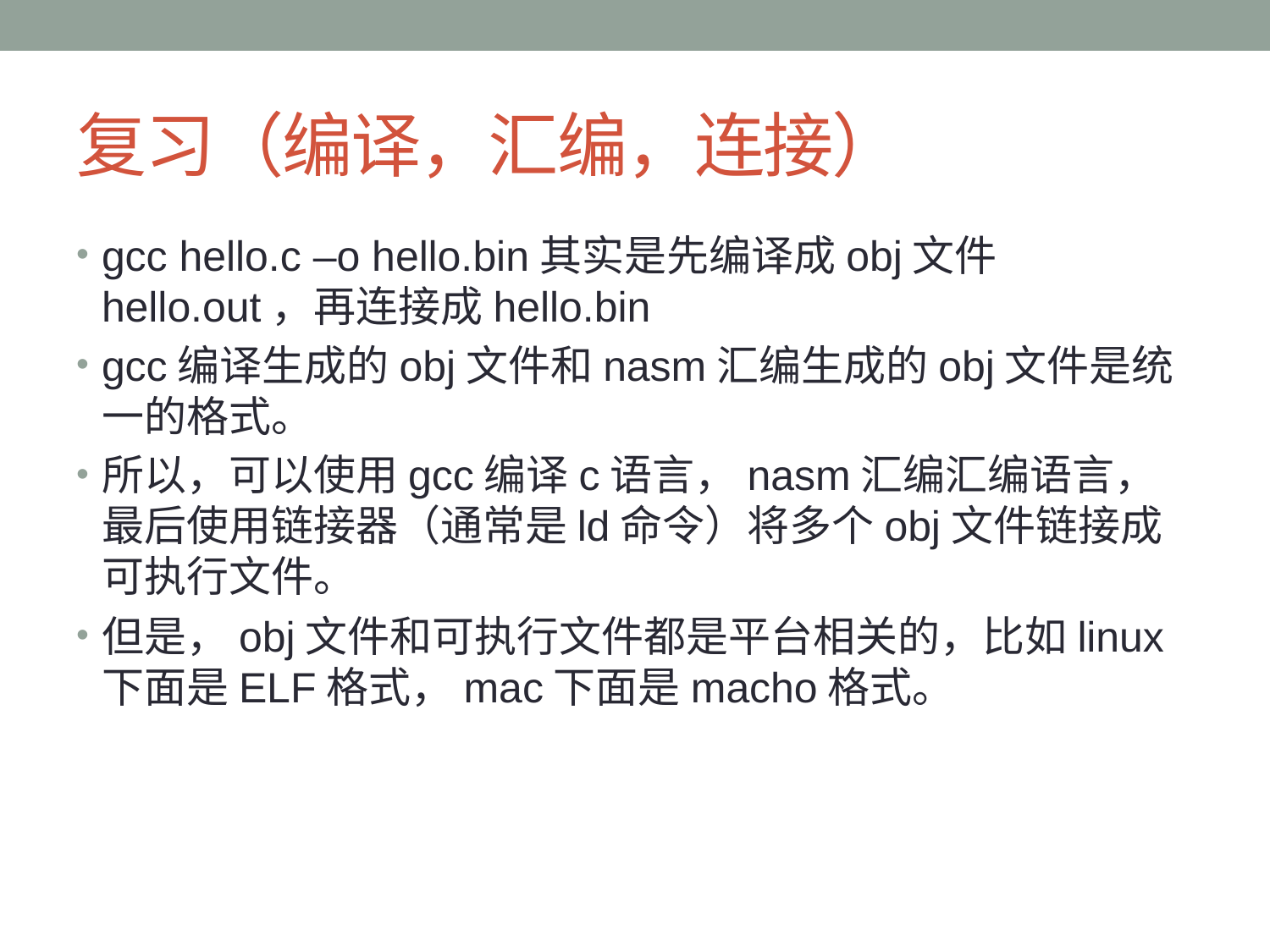

# 复习（编译，汇编，连接）
gcc hello.c –o hello.bin其实是先编译成obj文件hello.out，再连接成hello.bin
gcc编译生成的obj文件和nasm汇编生成的obj文件是统一的格式。
所以，可以使用gcc编译c语言，nasm汇编汇编语言，最后使用链接器（通常是ld命令）将多个obj文件链接成可执行文件。
但是，obj文件和可执行文件都是平台相关的，比如linux下面是ELF格式，mac下面是macho格式。